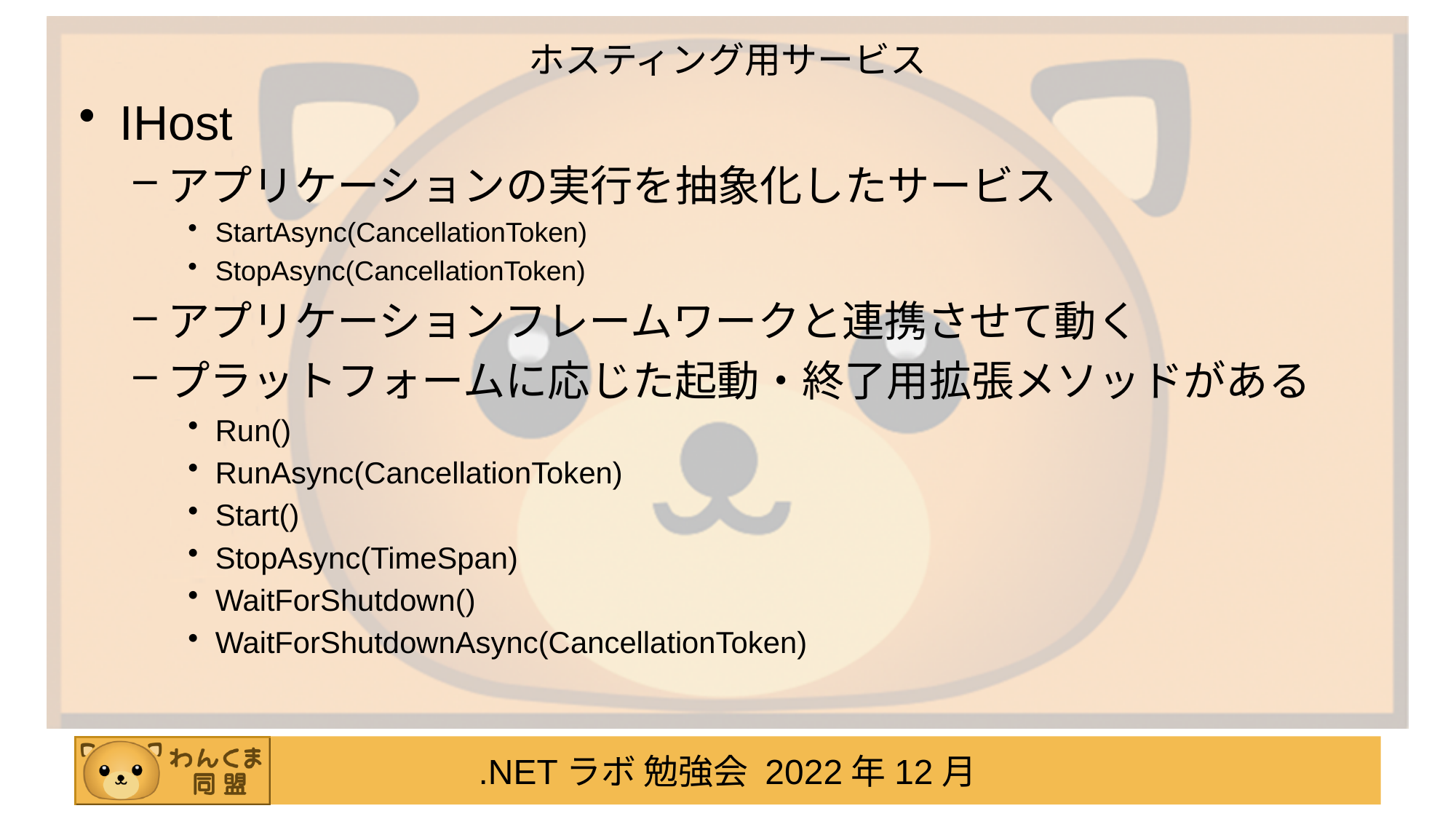

# ホスティング用サービス
IHost
アプリケーションの実行を抽象化したサービス
StartAsync(CancellationToken)
StopAsync(CancellationToken)
アプリケーションフレームワークと連携させて動く
プラットフォームに応じた起動・終了用拡張メソッドがある
Run()
RunAsync(CancellationToken)
Start()
StopAsync(TimeSpan)
WaitForShutdown()
WaitForShutdownAsync(CancellationToken)